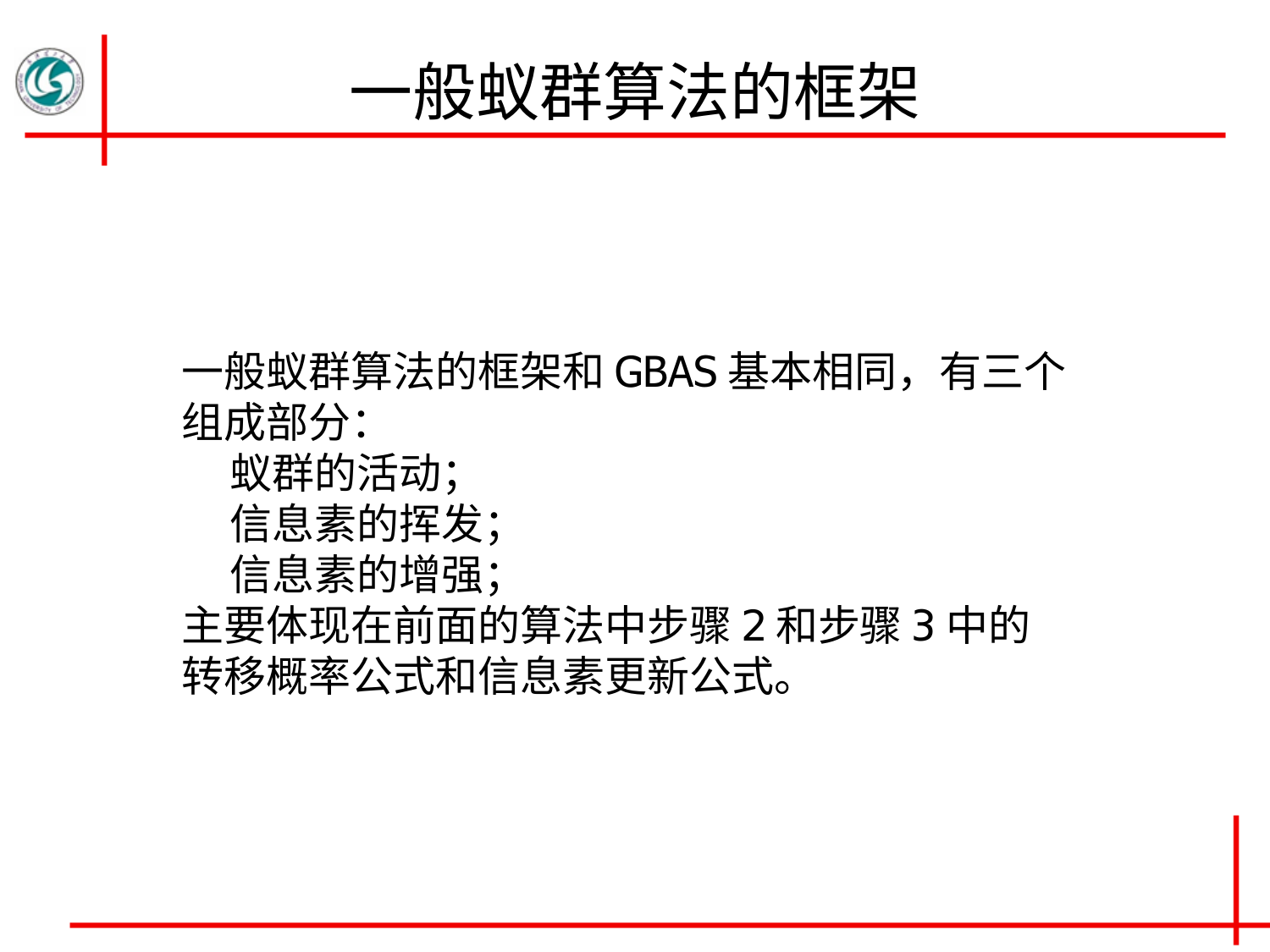

# 一般蚁群算法的框架
一般蚁群算法的框架和GBAS基本相同，有三个组成部分：
    蚁群的活动；
    信息素的挥发；
    信息素的增强；
主要体现在前面的算法中步骤2和步骤3中的转移概率公式和信息素更新公式。
161